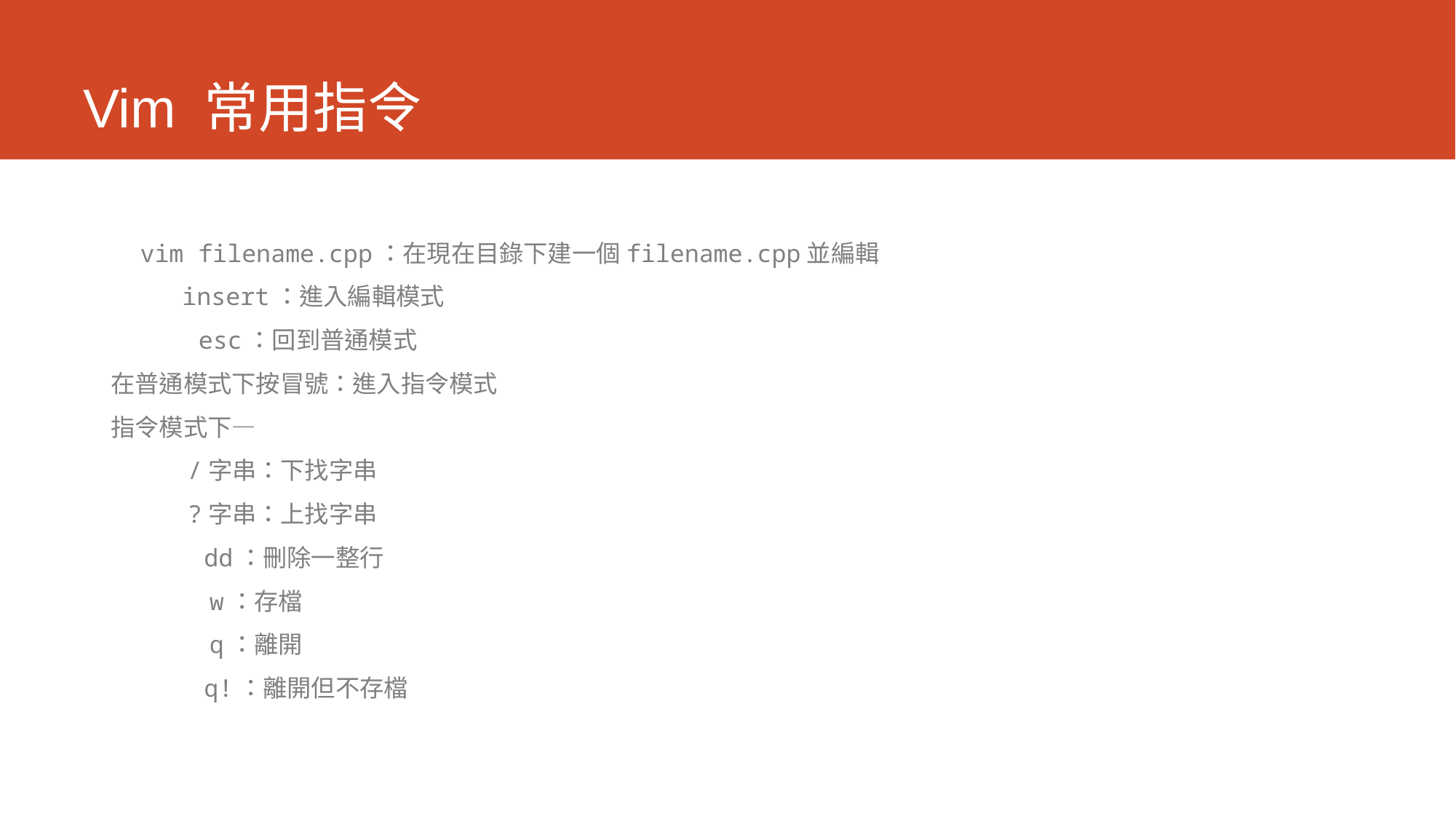

# Vim 常用指令
  vim filename.cpp：在現在目錄下建一個filename.cpp並編輯
            insert：進入編輯模式
               esc：回到普通模式
在普通模式下按冒號：進入指令模式
指令模式下—
             /字串：下找字串
             ?字串：上找字串
                dd：刪除一整行
                 w：存檔
                 q：離開
                q!：離開但不存檔